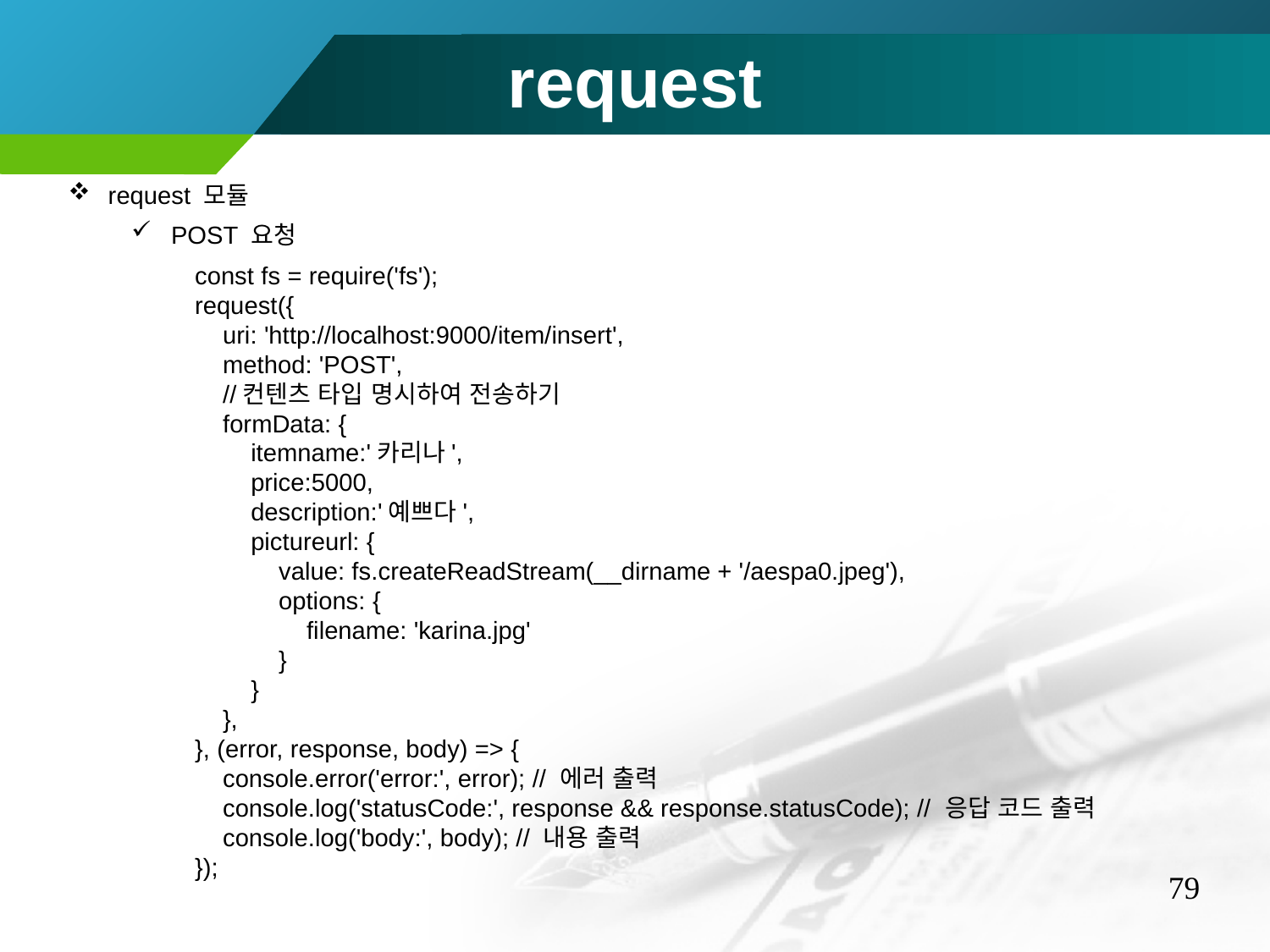

request
request 모듈
POST 요청
const fs = require('fs');
request({
    uri: 'http://localhost:9000/item/insert',
    method: 'POST',
    //컨텐츠 타입 명시하여 전송하기
    formData: {
        itemname:'카리나',
        price:5000,
        description:'예쁘다',
        pictureurl: {
            value: fs.createReadStream(__dirname + '/aespa0.jpeg'),
            options: {
                filename: 'karina.jpg'
            }
        }
    },
}, (error, response, body) => {
    console.error('error:', error); // 에러 출력
    console.log('statusCode:', response && response.statusCode); // 응답 코드 출력
    console.log('body:', body); // 내용 출력
});

79